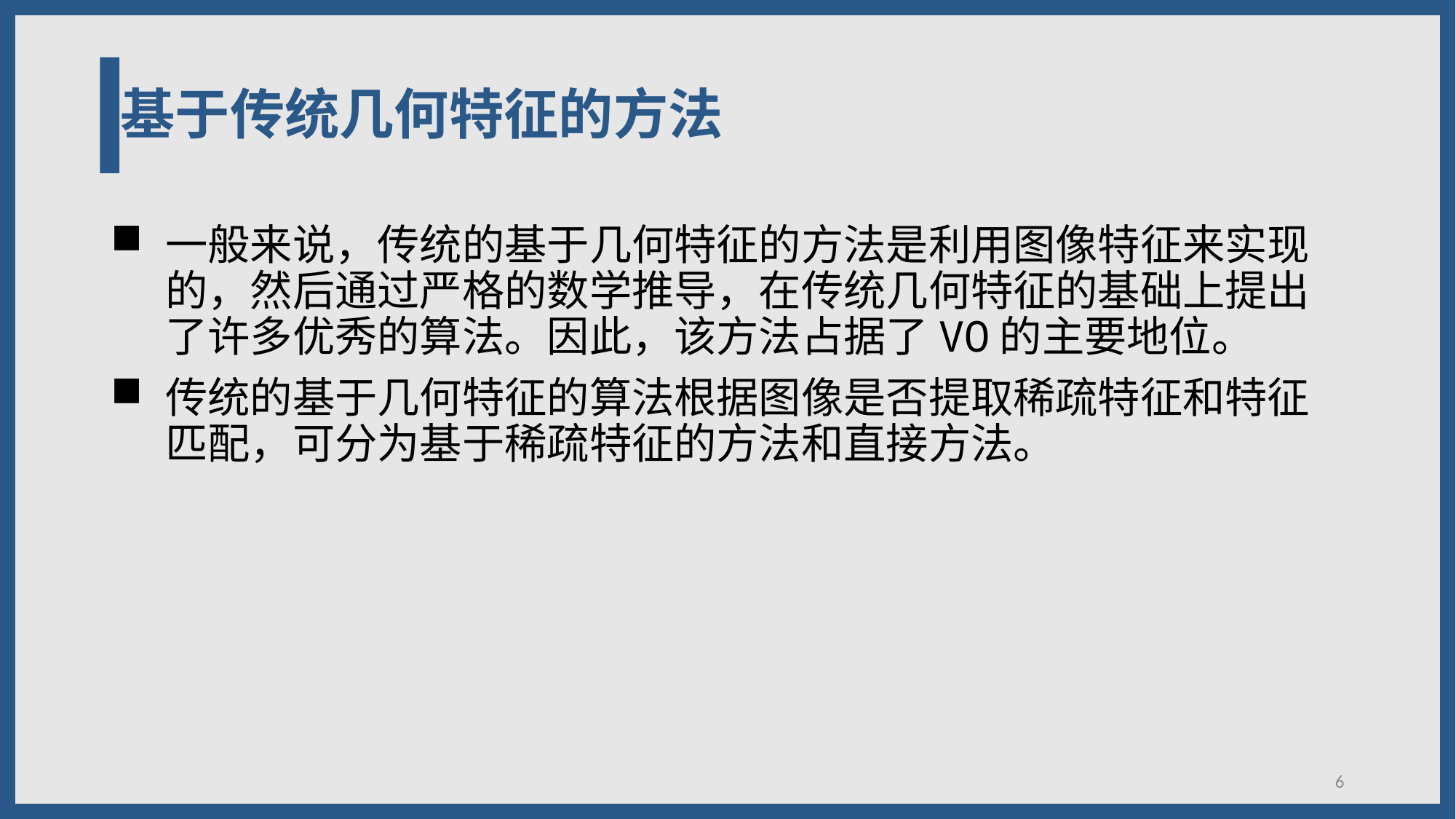

# 基于传统几何特征的方法
一般来说，传统的基于几何特征的方法是利用图像特征来实现的，然后通过严格的数学推导，在传统几何特征的基础上提出了许多优秀的算法。因此，该方法占据了VO的主要地位。
传统的基于几何特征的算法根据图像是否提取稀疏特征和特征匹配，可分为基于稀疏特征的方法和直接方法。

6